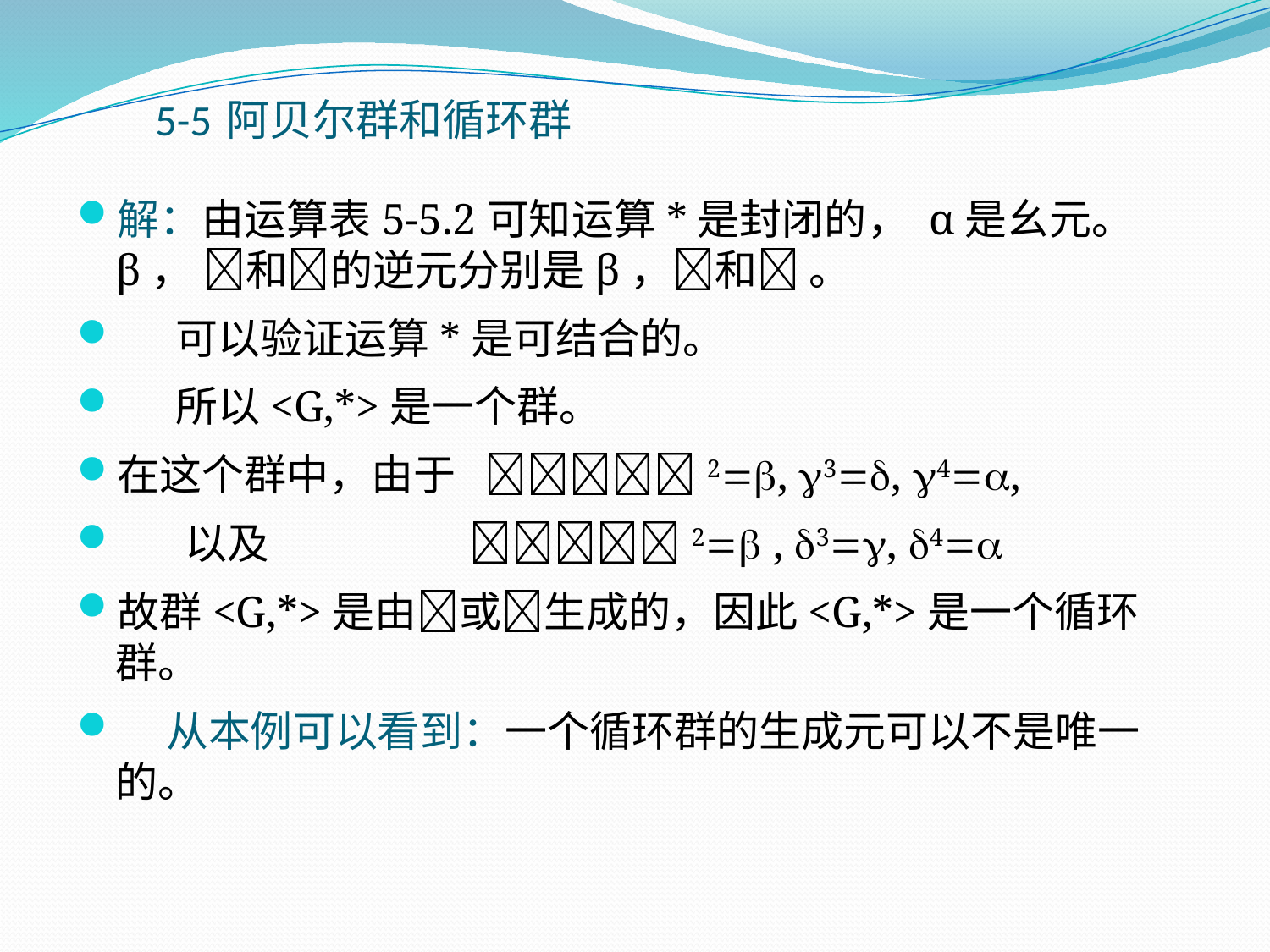

# 5-5 阿贝尔群和循环群
解：由运算表5-5.2可知运算*是封闭的， α是幺元。β， γ和δ的逆元分别是β，δ和γ 。
     可以验证运算*是可结合的。
     所以<G,*>是一个群。
在这个群中，由于   γ∗γ=γ2=β, γ3=δ, γ4=α,
      以及                     δ∗δ=δ2=β , δ3=γ, δ4=α
故群<G,*>是由γ或δ生成的，因此<G,*>是一个循环群。
    从本例可以看到：一个循环群的生成元可以不是唯一的。